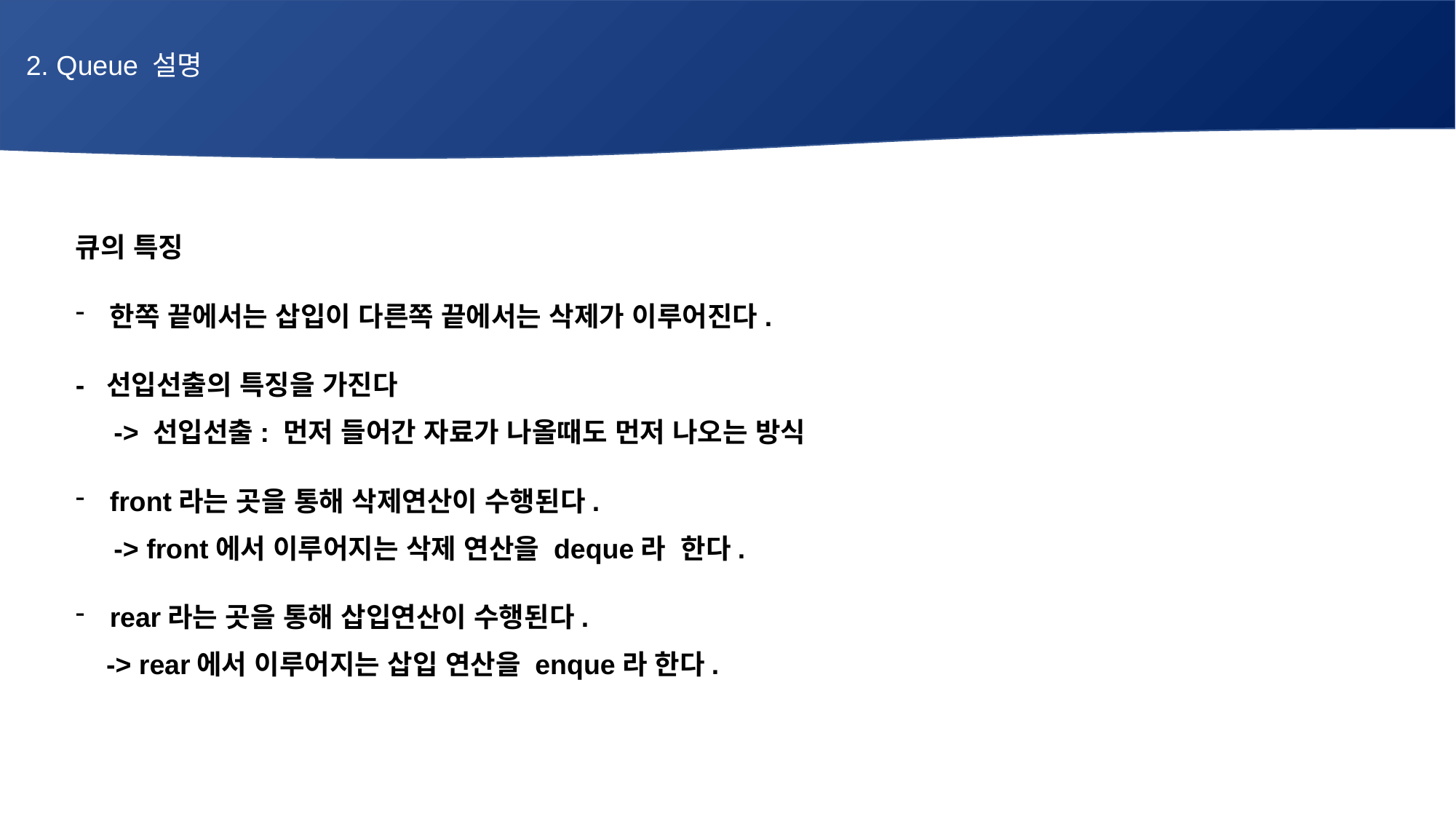

2. Queue 설명
# 매주 1 과제 LV2
큐의 특징

한쪽 끝에서는 삽입이 다른쪽 끝에서는 삭제가 이루어진다.

-  선입선출의 특징을 가진다
     -> 선입선출: 먼저 들어간 자료가 나올때도 먼저 나오는 방식

front라는 곳을 통해 삭제연산이 수행된다.
     -> front에서 이루어지는 삭제 연산을 deque라  한다.

rear라는 곳을 통해 삽입연산이 수행된다.
    -> rear에서 이루어지는 삽입 연산을 enque라 한다.